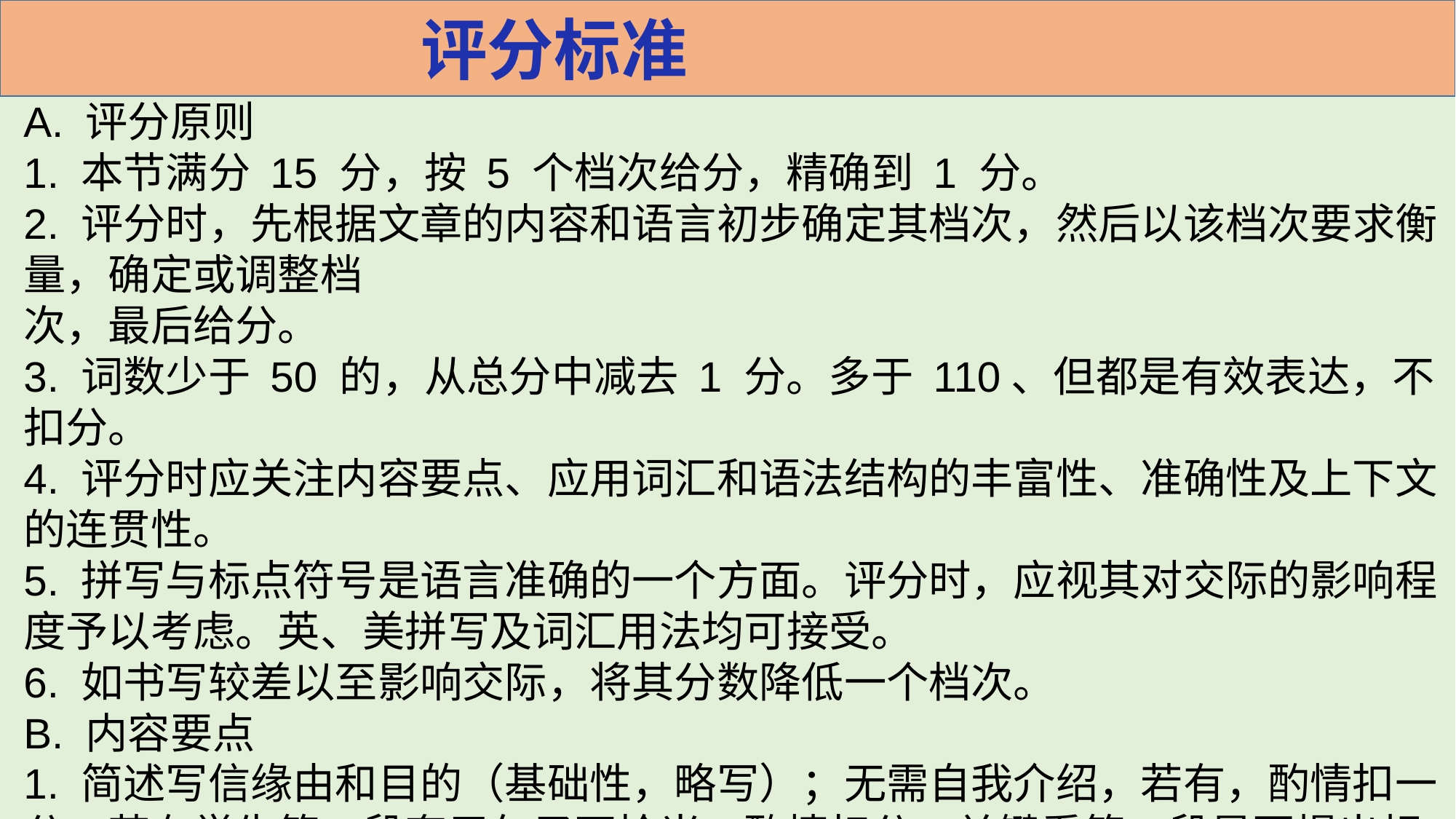

# 评分标准

A. 评分原则
1. 本节满分 15 分，按 5 个档次给分，精确到 1 分。
2. 评分时，先根据文章的内容和语言初步确定其档次，然后以该档次要求衡量，确定或调整档
次，最后给分。
3. 词数少于 50 的，从总分中减去 1 分。多于 110、但都是有效表达，不扣分。
4. 评分时应关注内容要点、应用词汇和语法结构的丰富性、准确性及上下文的连贯性。
5. 拼写与标点符号是语言准确的一个方面。评分时，应视其对交际的影响程度予以考虑。英、美拼写及词汇用法均可接受。
6. 如书写较差以至影响交际，将其分数降低一个档次。
B. 内容要点
1. 简述写信缘由和目的（基础性，略写）；无需自我介绍，若有，酌情扣一分。若有学生第一段套用句子不恰当，酌情扣分，关键看第二段是否提出相关建议。
2. 提出活动建议（详写、拓展部分：提出2-3个与中国文化相关的建议，并说明理由，理由可以是
意义、好处和目的等，但都得围绕着“中文日”活动来展开。
3. 总结，表达期待录制和分享，并祝愿活动成功等（略写）。
说明：内容要点可用不同方式表达；内容可适当拓展，但应紧扣主题。
C. 各档给分范围与要求
1. 快速确定评分档次